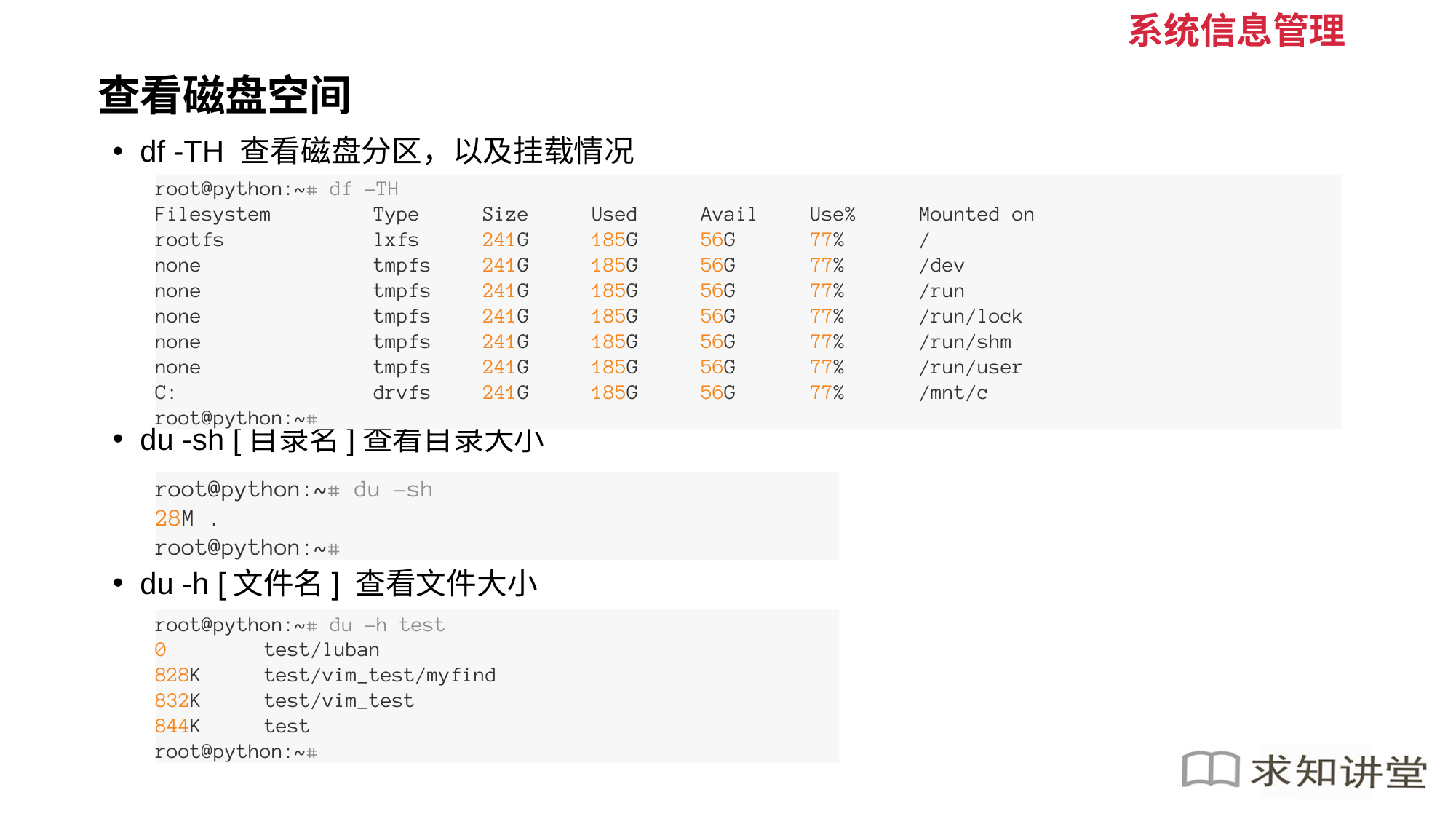

系统信息管理
# 查看磁盘空间
df -TH 查看磁盘分区，以及挂载情况

du -sh [目录名]查看目录大小

du -h [文件名] 查看文件大小

root@python:~# df -TH
Filesystem	Type	Size	Used	Avail 	Use% 	Mounted on
rootfs		lxfs	241G	185G	56G	77% 	/
none		tmpfs	241G	185G	56G	77% 	/dev
none		tmpfs	241G	185G	56G	77% 	/run
none		tmpfs	241G	185G	56G 	77% 	/run/lock
none		tmpfs	241G	185G	56G	77% 	/run/shm
none		tmpfs	241G	185G	56G	77% 	/run/user
C:		drvfs	241G	185G	56G	77% 	/mnt/c
root@python:~#
root@python:~# du -sh
28M .
root@python:~#
root@python:~# du -h test
0 	test/luban
828K 	test/vim_test/myfind
832K 	test/vim_test
844K 	test
root@python:~#